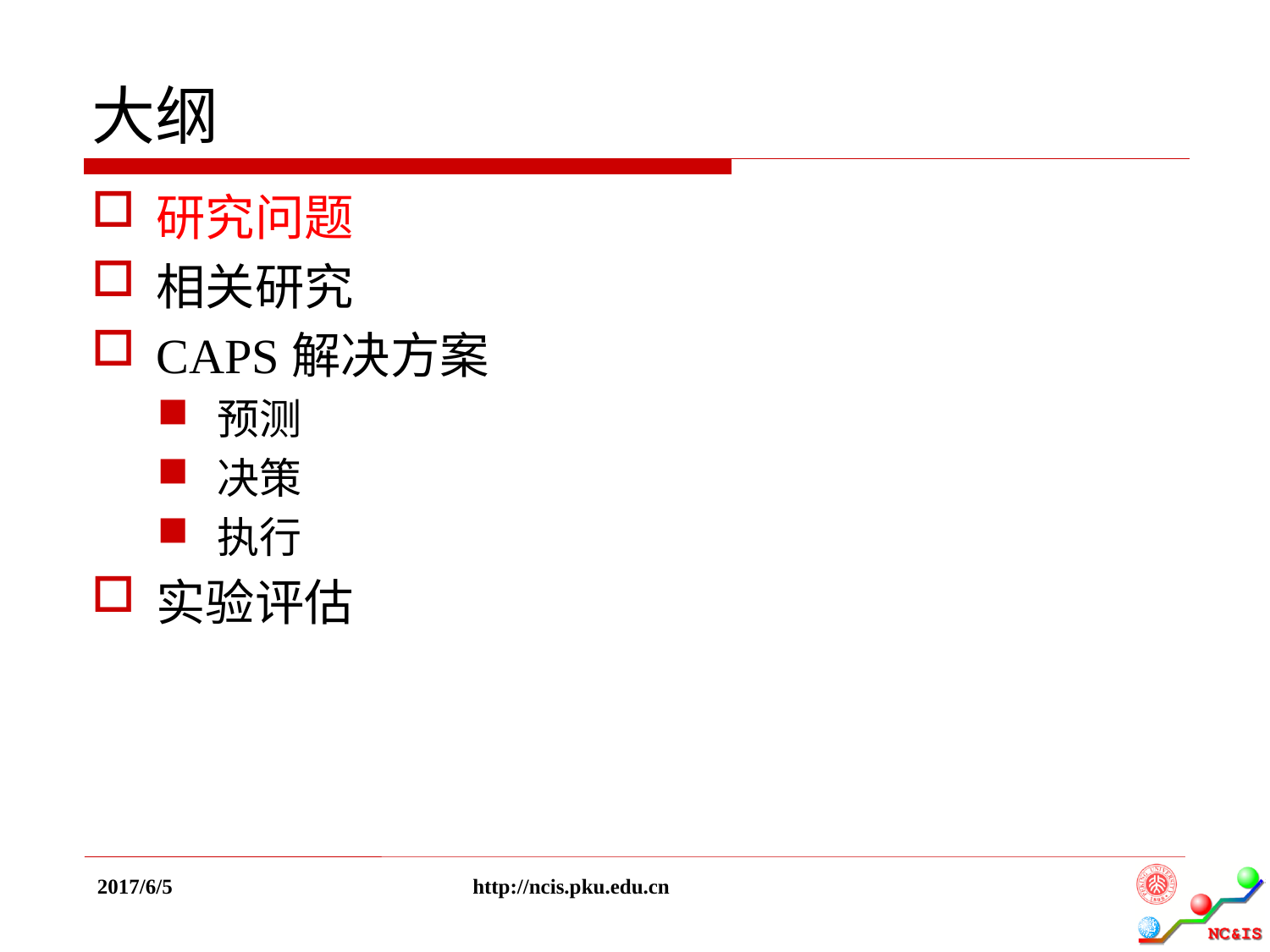

# 大纲
研究问题
相关研究
CAPS解决方案
预测
决策
执行
实验评估
2017/6/5
http://ncis.pku.edu.cn